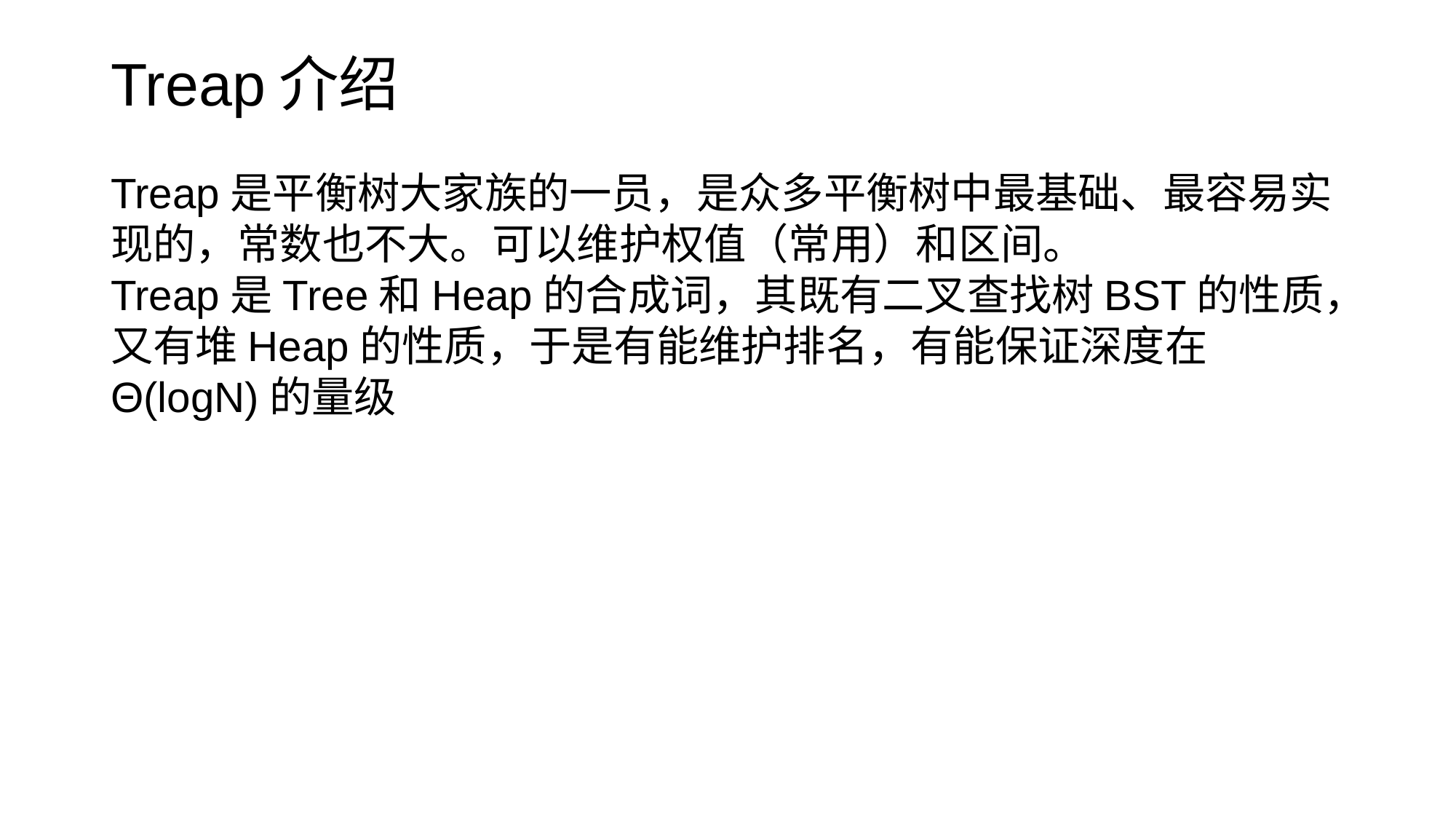

# Treap介绍
Treap是平衡树大家族的一员，是众多平衡树中最基础、最容易实现的，常数也不大。可以维护权值（常用）和区间。
Treap是Tree和Heap的合成词，其既有二叉查找树BST的性质，又有堆Heap的性质，于是有能维护排名，有能保证深度在Θ(logN)的量级